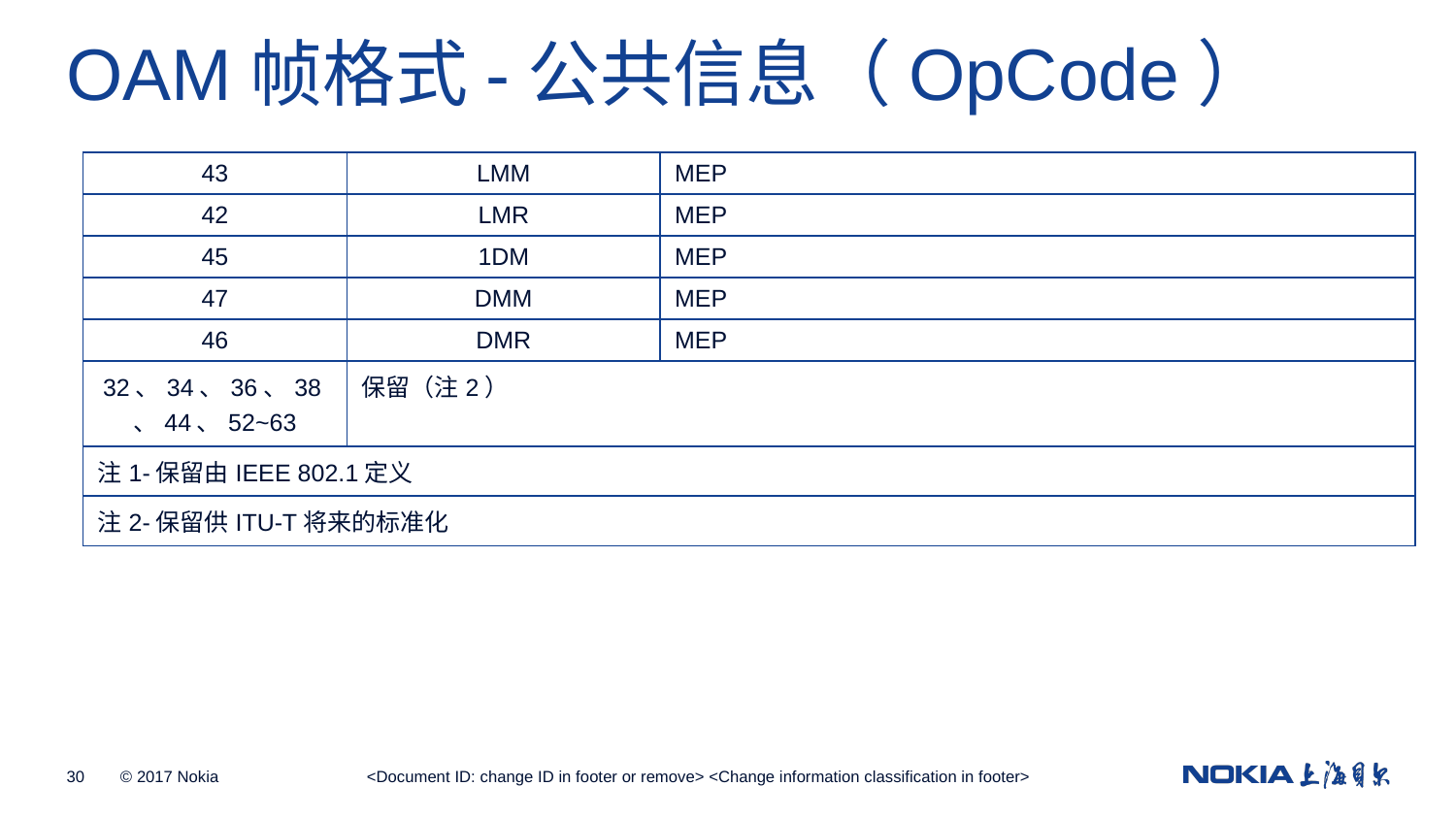

OAM帧格式-公共信息（OpCode）
| 43 | LMM | MEP |
| --- | --- | --- |
| 42 | LMR | MEP |
| 45 | 1DM | MEP |
| 47 | DMM | MEP |
| 46 | DMR | MEP |
| 32、34、36、38、44、52~63 | 保留（注2） |  |
| 注1-保留由IEEE 802.1定义 |  |  |
| 注2-保留供ITU-T将来的标准化 |  |  |
<Document ID: change ID in footer or remove> <Change information classification in footer>